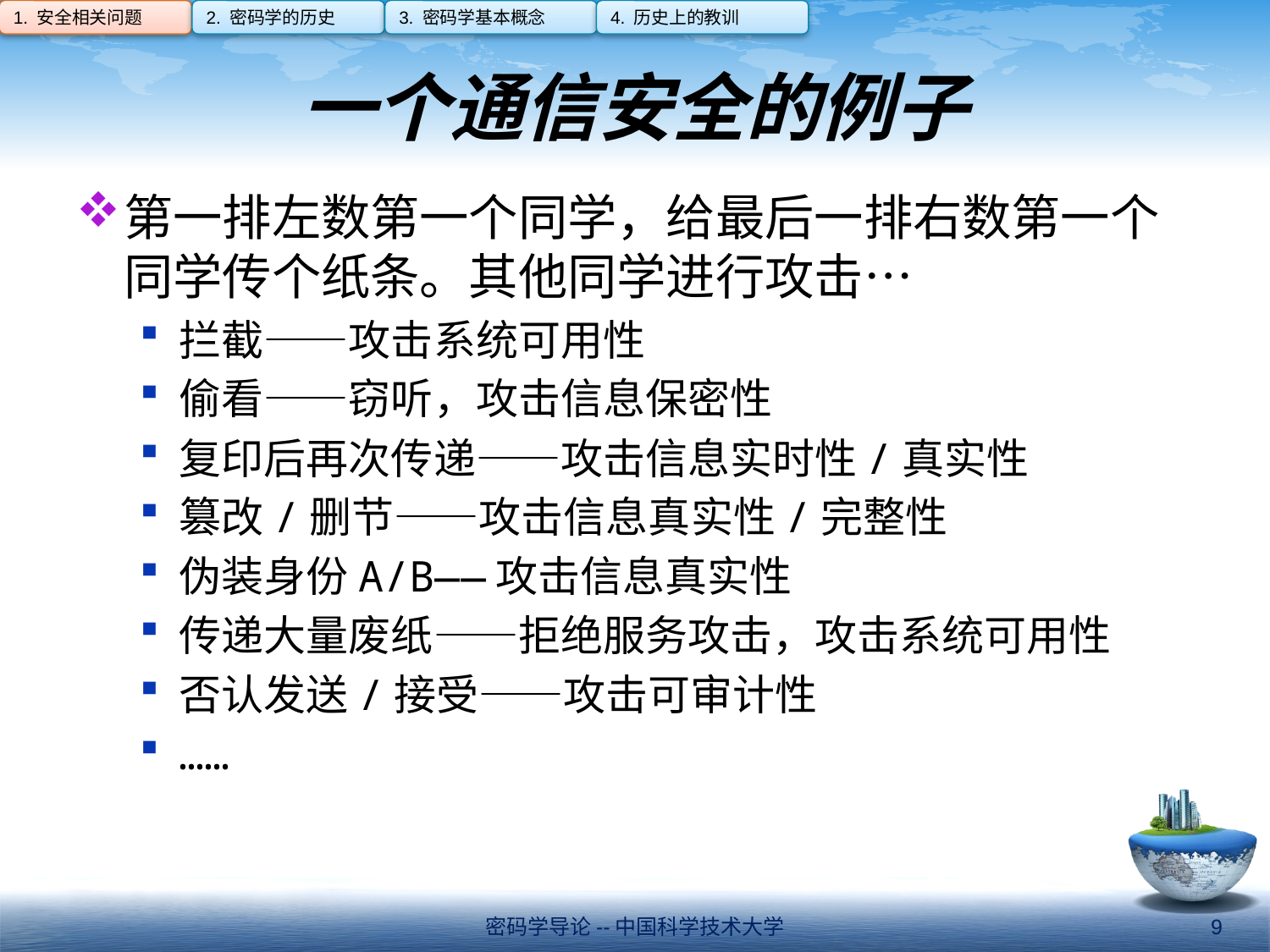

1. 安全相关问题
2. 密码学的历史
3. 密码学基本概念
4. 历史上的教训
# 一个通信安全的例子
第一排左数第一个同学，给最后一排右数第一个同学传个纸条。其他同学进行攻击…
拦截——攻击系统可用性
偷看——窃听，攻击信息保密性
复印后再次传递——攻击信息实时性/真实性
篡改/删节——攻击信息真实性/完整性
伪装身份A/B——攻击信息真实性
传递大量废纸——拒绝服务攻击，攻击系统可用性
否认发送/接受——攻击可审计性
……
密码学导论--中国科学技术大学
9